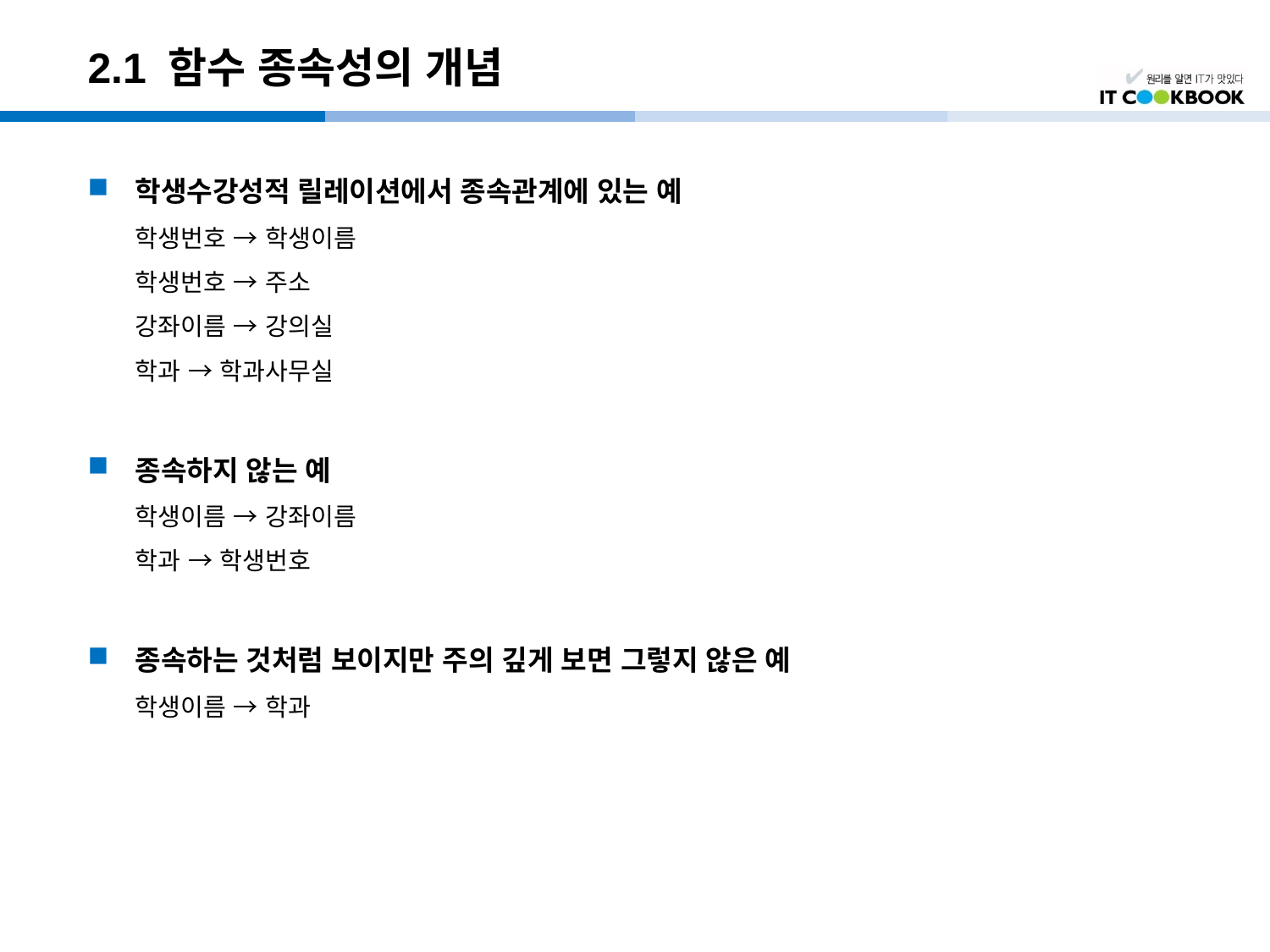

# 2.1 함수 종속성의 개념
학생수강성적 릴레이션에서 종속관계에 있는 예
	학생번호 → 학생이름
	학생번호 → 주소
	강좌이름 → 강의실
	학과 → 학과사무실

종속하지 않는 예
	학생이름 → 강좌이름
	학과 → 학생번호

종속하는 것처럼 보이지만 주의 깊게 보면 그렇지 않은 예
	학생이름 → 학과